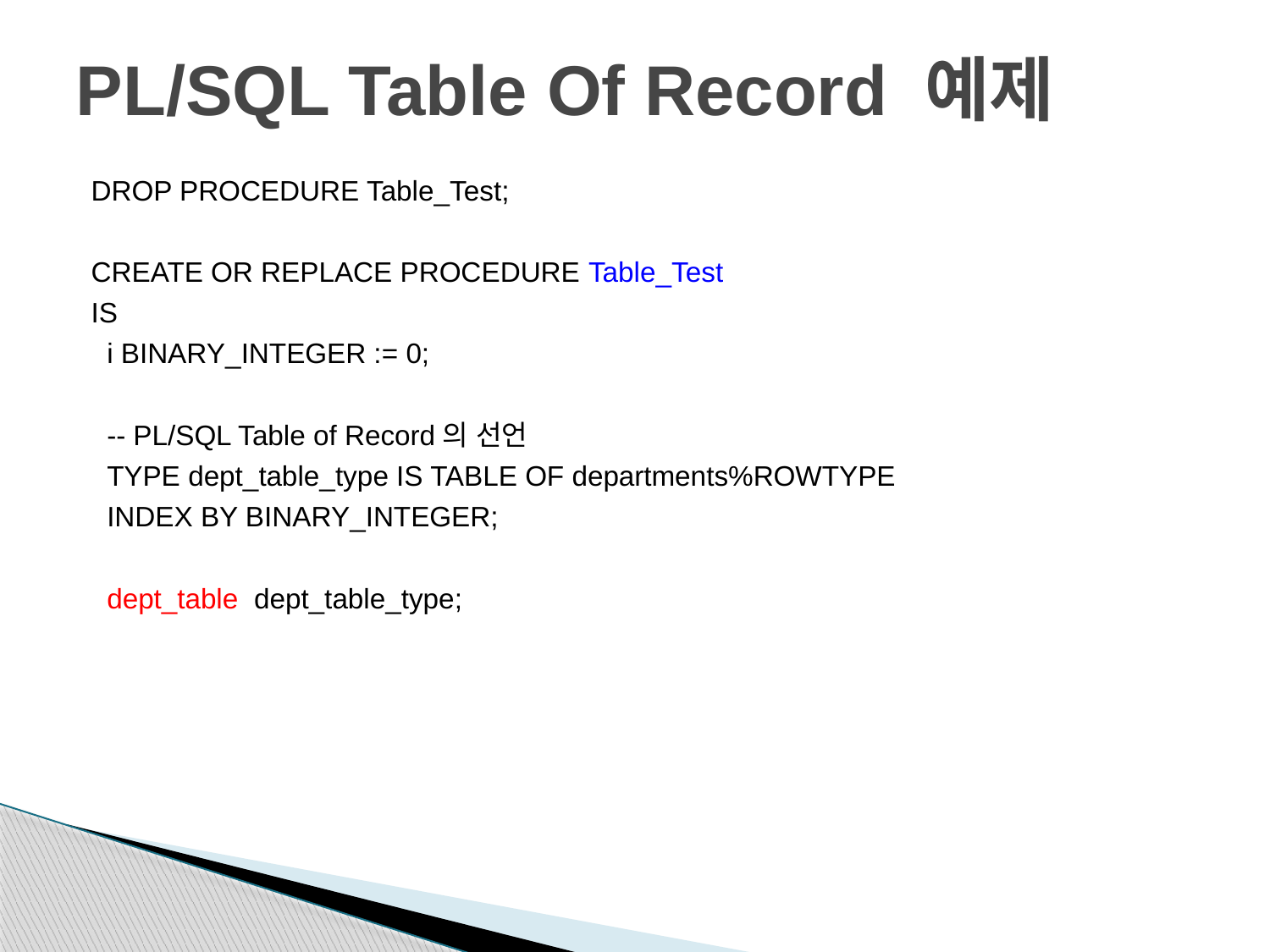

# PL/SQL Table Of Record 예제
DROP PROCEDURE Table_Test;

CREATE OR REPLACE PROCEDURE Table_Test
IS
  i BINARY_INTEGER := 0;

  -- PL/SQL Table of Record의 선언
  TYPE dept_table_type IS TABLE OF departments%ROWTYPE
  INDEX BY BINARY_INTEGER;

  dept_table  dept_table_type;